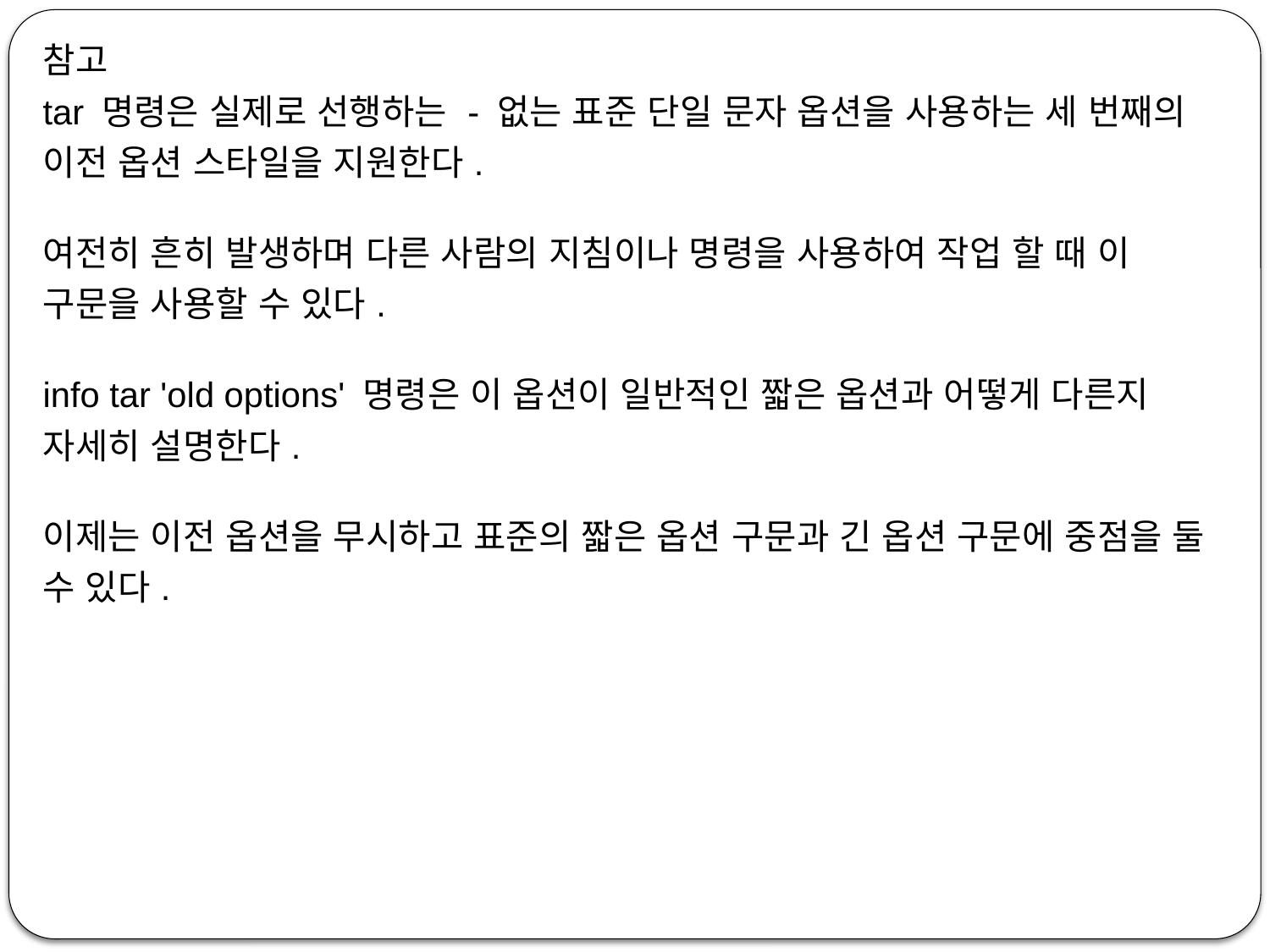

참고
tar 명령은 실제로 선행하는 - 없는 표준 단일 문자 옵션을 사용하는 세 번째의 이전 옵션 스타일을 지원한다.

여전히 흔히 발생하며 다른 사람의 지침이나 명령을 사용하여 작업 할 때 이 구문을 사용할 수 있다.

info tar 'old options' 명령은 이 옵션이 일반적인 짧은 옵션과 어떻게 다른지 자세히 설명한다.

이제는 이전 옵션을 무시하고 표준의 짧은 옵션 구문과 긴 옵션 구문에 중점을 둘 수 있다.